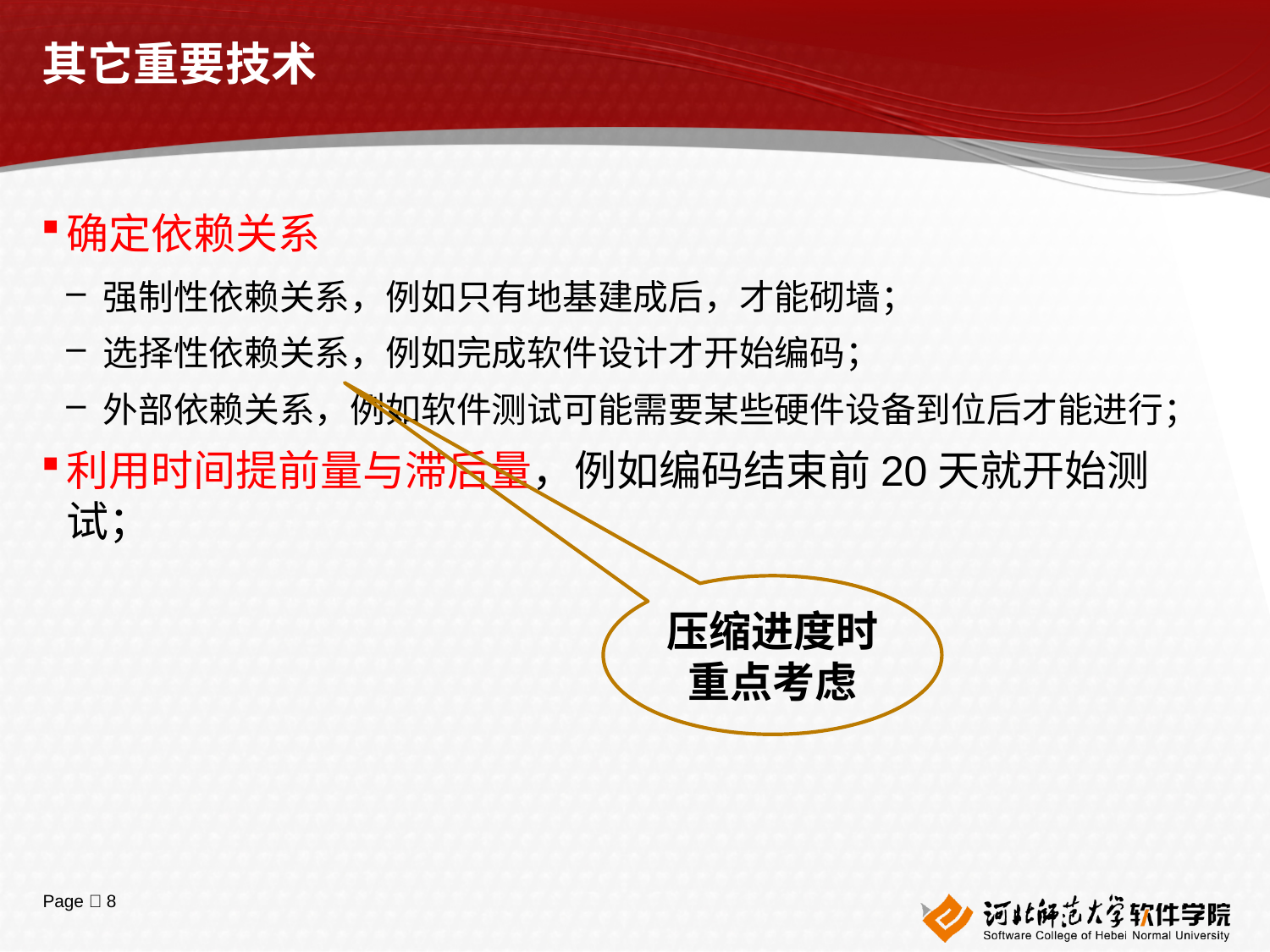

# 其它重要技术
确定依赖关系
强制性依赖关系，例如只有地基建成后，才能砌墙；
选择性依赖关系，例如完成软件设计才开始编码；
外部依赖关系，例如软件测试可能需要某些硬件设备到位后才能进行；
利用时间提前量与滞后量，例如编码结束前20天就开始测试；
压缩进度时
重点考虑